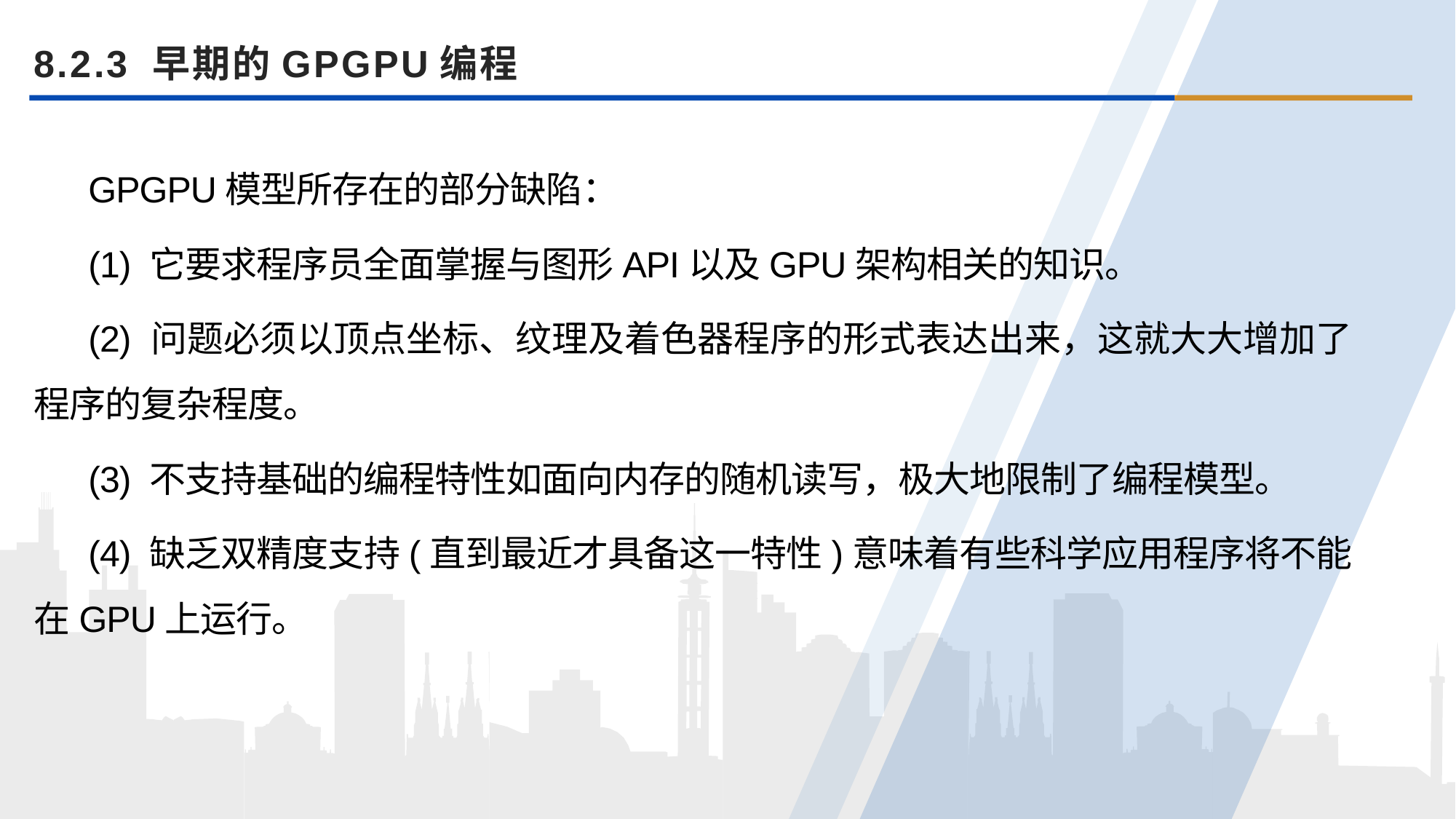

8.2.3 早期的GPGPU编程
GPGPU模型所存在的部分缺陷：
(1) 它要求程序员全面掌握与图形API以及GPU架构相关的知识。
(2) 问题必须以顶点坐标、纹理及着色器程序的形式表达出来，这就大大增加了程序的复杂程度。
(3) 不支持基础的编程特性如面向内存的随机读写，极大地限制了编程模型。
(4) 缺乏双精度支持(直到最近才具备这一特性)意味着有些科学应用程序将不能在GPU上运行。